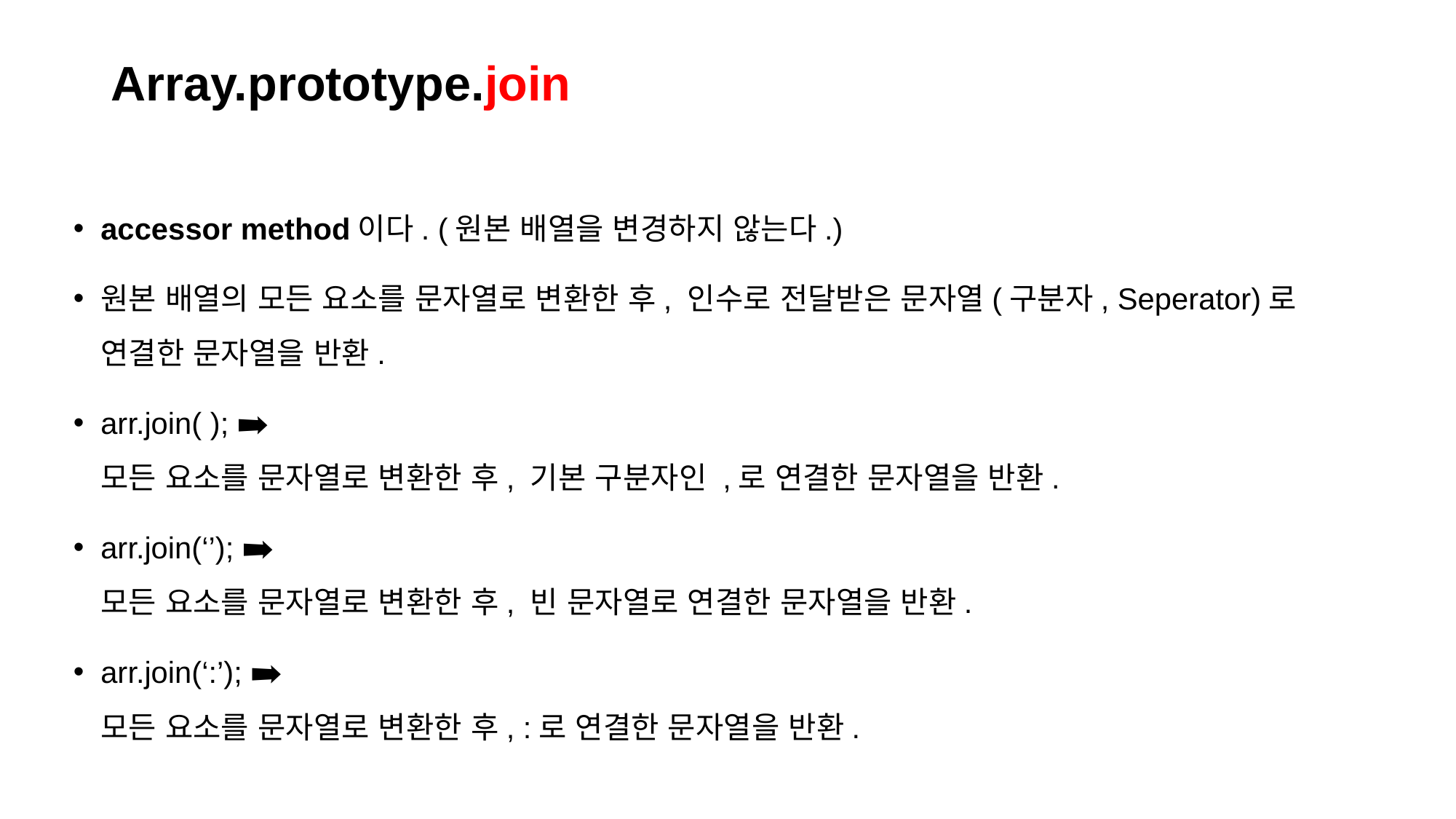

# Array.prototype.join
accessor method이다. (원본 배열을 변경하지 않는다.)
원본 배열의 모든 요소를 문자열로 변환한 후, 인수로 전달받은 문자열(구분자, Seperator)로
연결한 문자열을 반환.
arr.join( ); ➡️
모든 요소를 문자열로 변환한 후, 기본 구분자인 ,로 연결한 문자열을 반환.
arr.join(‘’); ➡️
모든 요소를 문자열로 변환한 후, 빈 문자열로 연결한 문자열을 반환.
arr.join(‘:’); ➡️
모든 요소를 문자열로 변환한 후, :로 연결한 문자열을 반환.